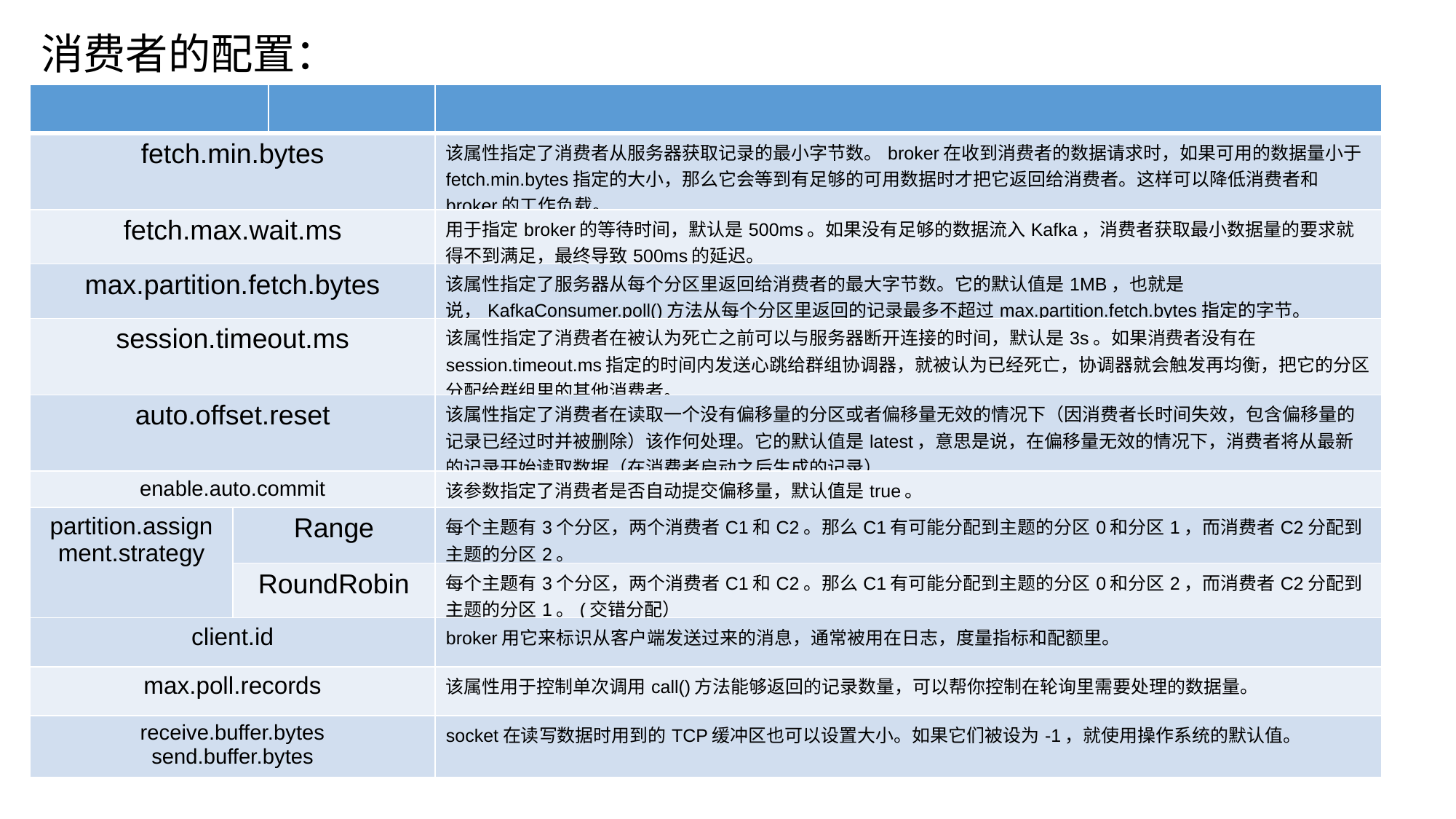

消费者的配置：
|  |  |  |  |
| --- | --- | --- | --- |
| fetch.min.bytes |  |  | 该属性指定了消费者从服务器获取记录的最小字节数。broker在收到消费者的数据请求时，如果可用的数据量小于fetch.min.bytes指定的大小，那么它会等到有足够的可用数据时才把它返回给消费者。这样可以降低消费者和broker的工作负载。 |
| fetch.max.wait.ms |  |  | 用于指定broker的等待时间，默认是500ms。如果没有足够的数据流入Kafka，消费者获取最小数据量的要求就得不到满足，最终导致500ms的延迟。 |
| max.partition.fetch.bytes |  |  | 该属性指定了服务器从每个分区里返回给消费者的最大字节数。它的默认值是1MB，也就是说，KafkaConsumer.poll()方法从每个分区里返回的记录最多不超过max.partition.fetch.bytes指定的字节。 |
| session.timeout.ms |  |  | 该属性指定了消费者在被认为死亡之前可以与服务器断开连接的时间，默认是3s。如果消费者没有在session.timeout.ms指定的时间内发送心跳给群组协调器，就被认为已经死亡，协调器就会触发再均衡，把它的分区分配给群组里的其他消费者。 |
| auto.offset.reset |  |  | 该属性指定了消费者在读取一个没有偏移量的分区或者偏移量无效的情况下（因消费者长时间失效，包含偏移量的记录已经过时并被删除）该作何处理。它的默认值是latest，意思是说，在偏移量无效的情况下，消费者将从最新的记录开始读取数据（在消费者启动之后生成的记录） |
| enable.auto.commit |  |  | 该参数指定了消费者是否自动提交偏移量，默认值是true。 |
| partition.assignment.strategy | Range |  | 每个主题有3个分区，两个消费者C1和C2。那么C1有可能分配到主题的分区0和分区1，而消费者C2分配到主题的分区2。 |
|  | RoundRobin |  | 每个主题有3个分区，两个消费者C1和C2。那么C1有可能分配到主题的分区0和分区2，而消费者C2分配到主题的分区1。(交错分配） |
| client.id |  |  | broker用它来标识从客户端发送过来的消息，通常被用在日志，度量指标和配额里。 |
| max.poll.records |  |  | 该属性用于控制单次调用call()方法能够返回的记录数量，可以帮你控制在轮询里需要处理的数据量。 |
| receive.buffer.bytes send.buffer.bytes |  |  | socket在读写数据时用到的TCP缓冲区也可以设置大小。如果它们被设为-1，就使用操作系统的默认值。 |